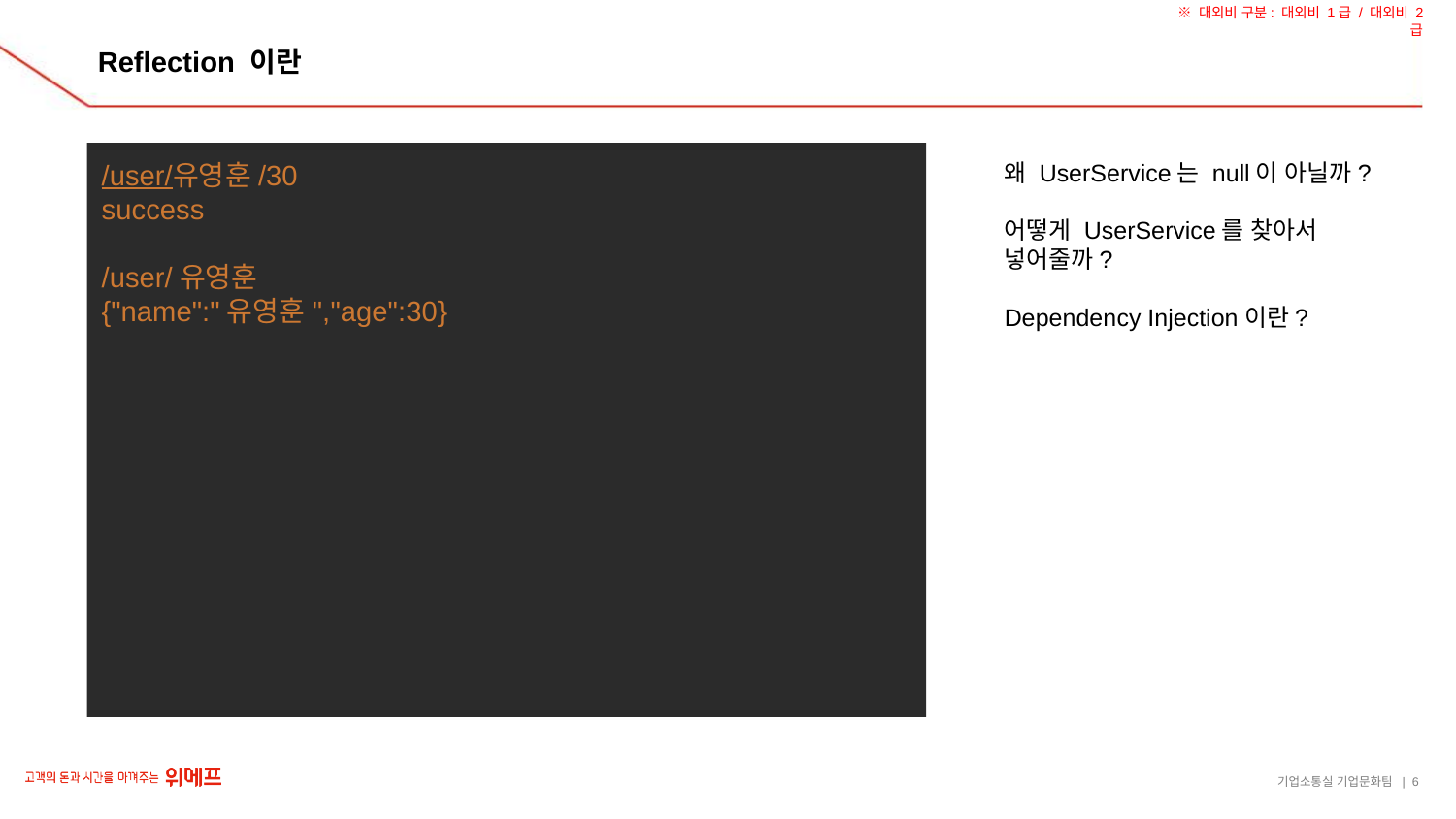

# Reflection 이란
/user/유영훈/30
success

/user/유영훈
{"name":"유영훈","age":30}
왜 UserService는 null이 아닐까?

어떻게 UserService를 찾아서 넣어줄까?

Dependency Injection이란?